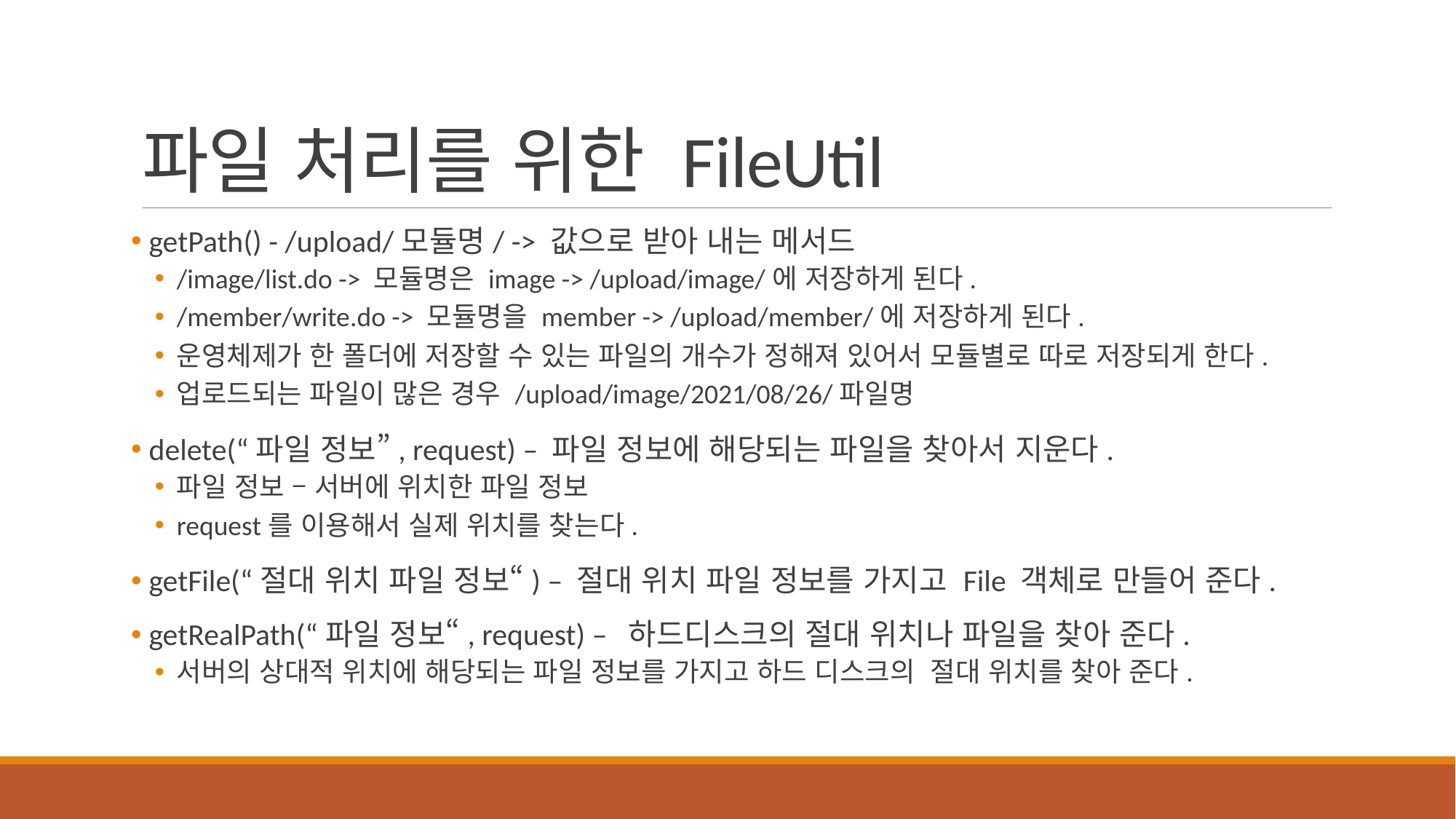

# 파일 처리를 위한 FileUtil
 getPath() - /upload/모듈명/ -> 값으로 받아 내는 메서드
/image/list.do -> 모듈명은 image -> /upload/image/에 저장하게 된다.
/member/write.do -> 모듈명을 member -> /upload/member/에 저장하게 된다.
운영체제가 한 폴더에 저장할 수 있는 파일의 개수가 정해져 있어서 모듈별로 따로 저장되게 한다.
업로드되는 파일이 많은 경우 /upload/image/2021/08/26/파일명
 delete(“파일 정보”, request) – 파일 정보에 해당되는 파일을 찾아서 지운다.
파일 정보 – 서버에 위치한 파일 정보
request를 이용해서 실제 위치를 찾는다.
 getFile(“절대 위치 파일 정보“) – 절대 위치 파일 정보를 가지고 File 객체로 만들어 준다.
 getRealPath(“파일 정보“, request) –  하드디스크의 절대 위치나 파일을 찾아 준다.
서버의 상대적 위치에 해당되는 파일 정보를 가지고 하드 디스크의  절대 위치를 찾아 준다.